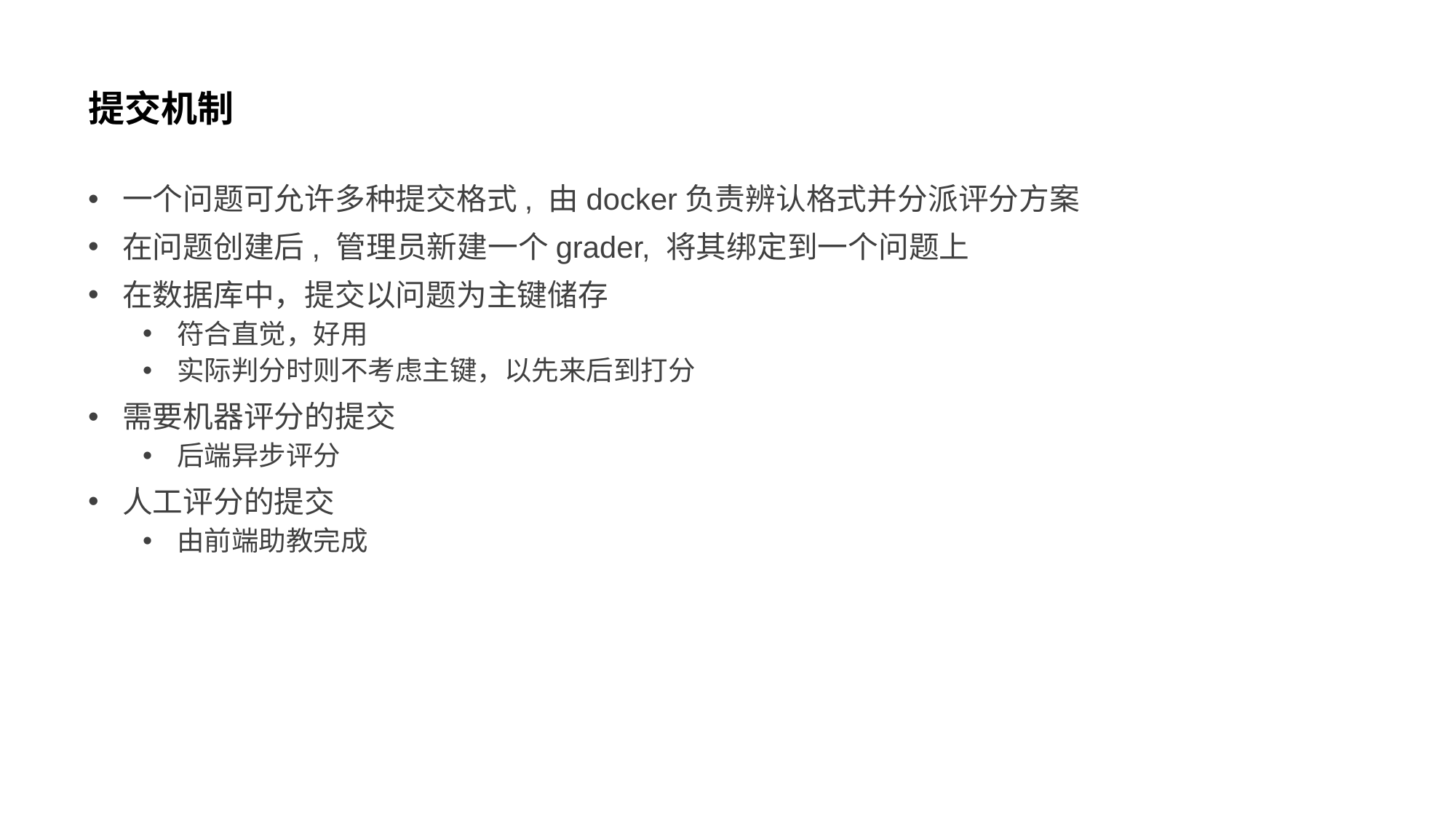

# 提交机制
一个问题可允许多种提交格式, 由docker负责辨认格式并分派评分方案
在问题创建后, 管理员新建一个grader, 将其绑定到一个问题上
在数据库中，提交以问题为主键储存
符合直觉，好用
实际判分时则不考虑主键，以先来后到打分
需要机器评分的提交
后端异步评分
人工评分的提交
由前端助教完成